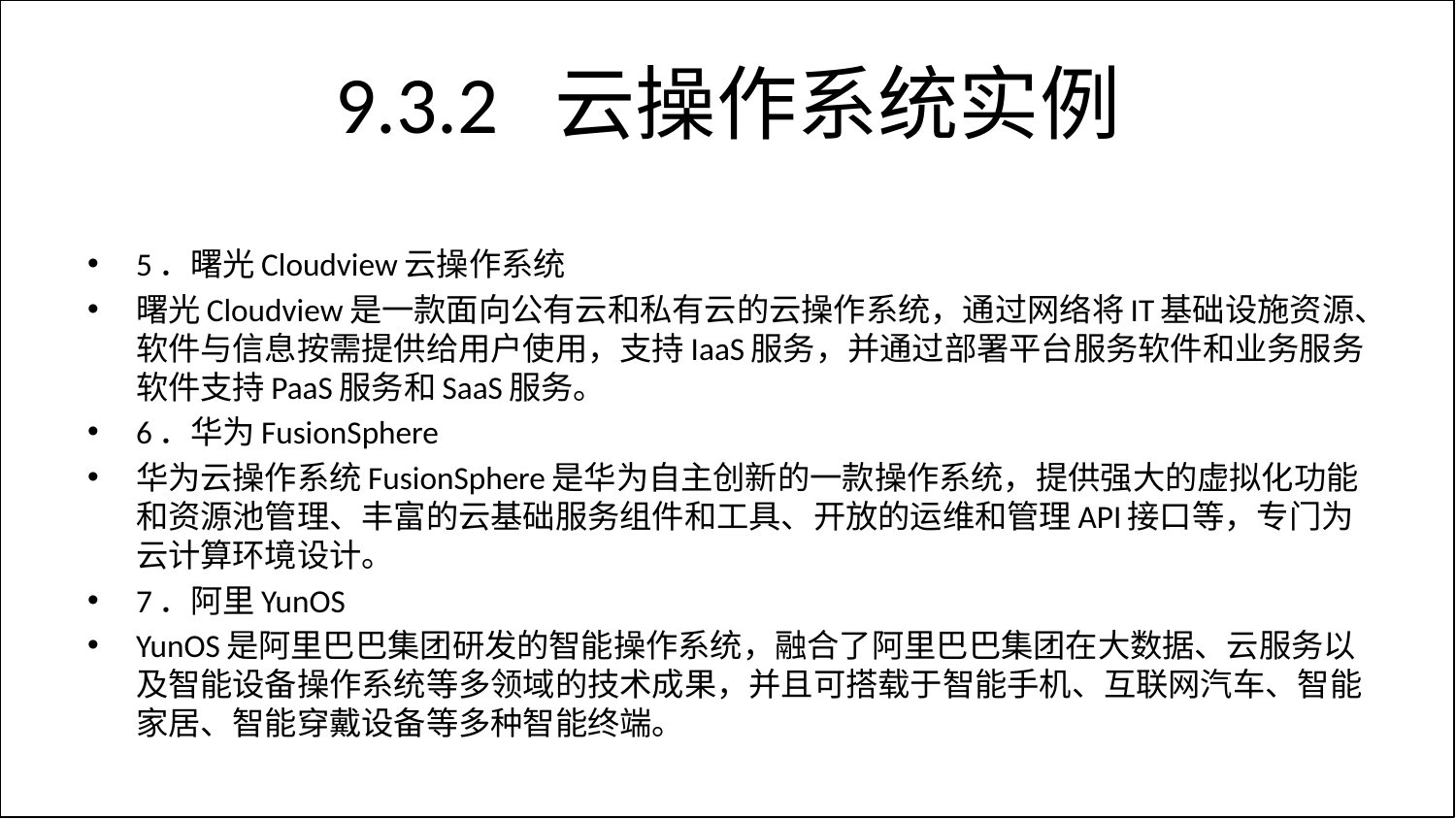

# 9.3.2  云操作系统实例

5．曙光Cloudview云操作系统
曙光Cloudview是一款面向公有云和私有云的云操作系统，通过网络将IT基础设施资源、软件与信息按需提供给用户使用，支持IaaS服务，并通过部署平台服务软件和业务服务软件支持PaaS服务和SaaS服务。
6．华为FusionSphere
华为云操作系统FusionSphere是华为自主创新的一款操作系统，提供强大的虚拟化功能和资源池管理、丰富的云基础服务组件和工具、开放的运维和管理API接口等，专门为云计算环境设计。
7．阿里YunOS
YunOS是阿里巴巴集团研发的智能操作系统，融合了阿里巴巴集团在大数据、云服务以及智能设备操作系统等多领域的技术成果，并且可搭载于智能手机、互联网汽车、智能家居、智能穿戴设备等多种智能终端。